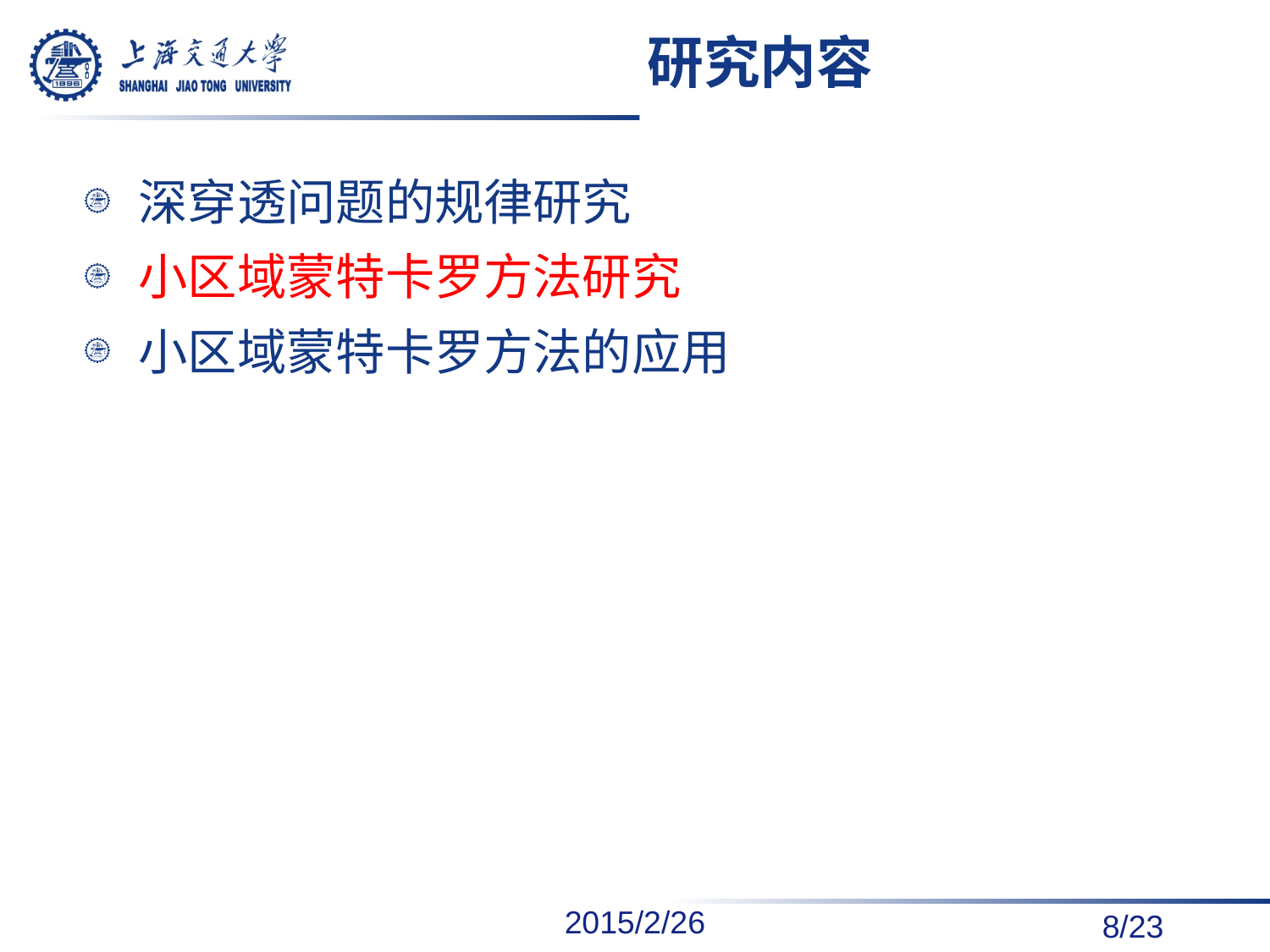

# 研究内容
深穿透问题的规律研究
小区域蒙特卡罗方法研究
小区域蒙特卡罗方法的应用